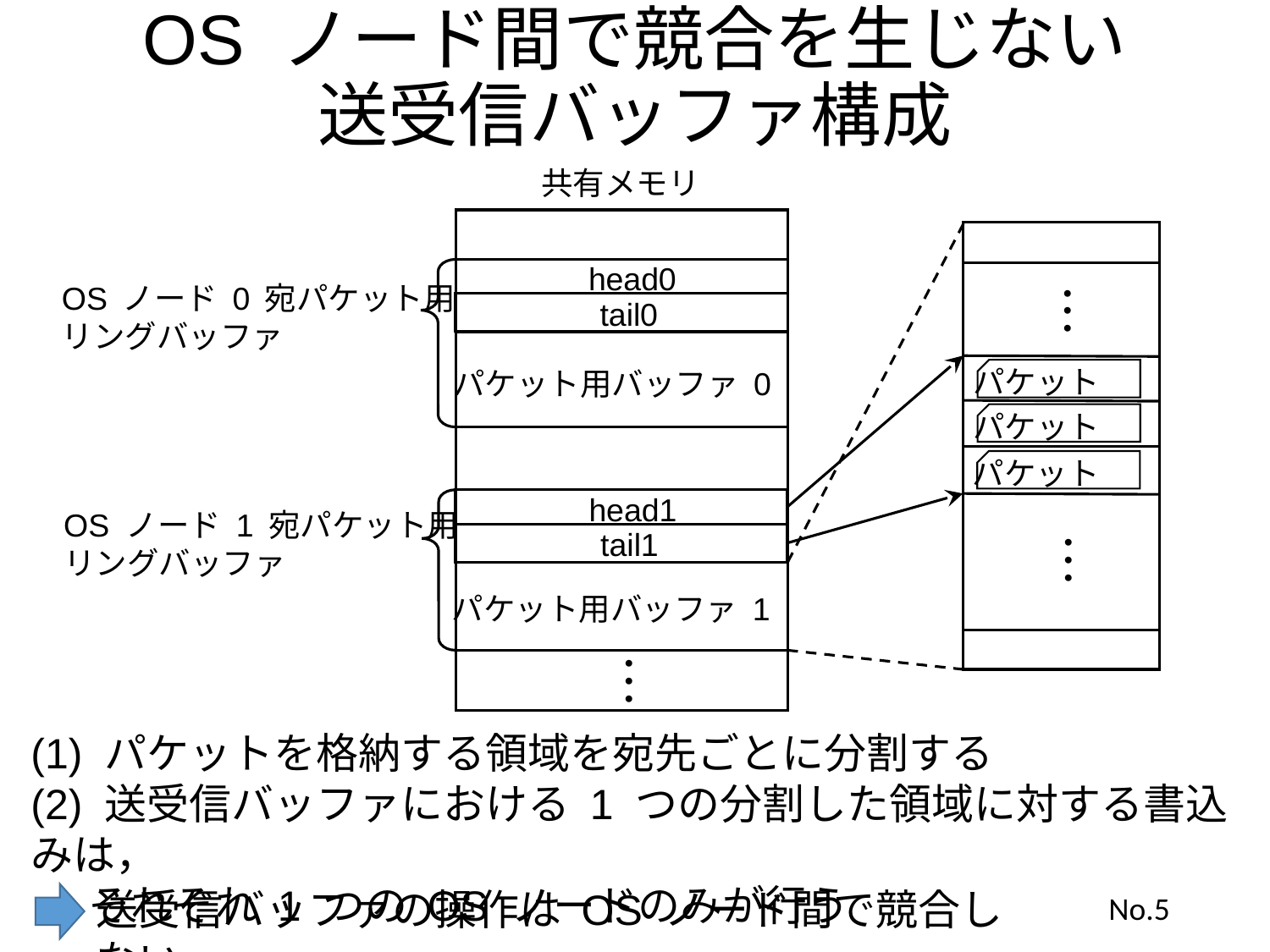

# OS ノード間で競合を生じない 送受信バッファ構成
共有メモリ

head0

OS ノード 0 宛パケット用
リングバッファ
・
・
・
tail0

パケット

パケット用バッファ 0
パケット

パケット

head1

OS ノード 1 宛パケット用
リングバッファ
tail1

・
・
・
パケット用バッファ 1
・
・
・
(1) パケットを格納する領域を宛先ごとに分割する
(2) 送受信バッファにおける 1 つの分割した領域に対する書込みは，
     それぞれ 1 つの OS ノードのみが行う
送受信バッファの操作は OS ノード間で競合しない
No.5